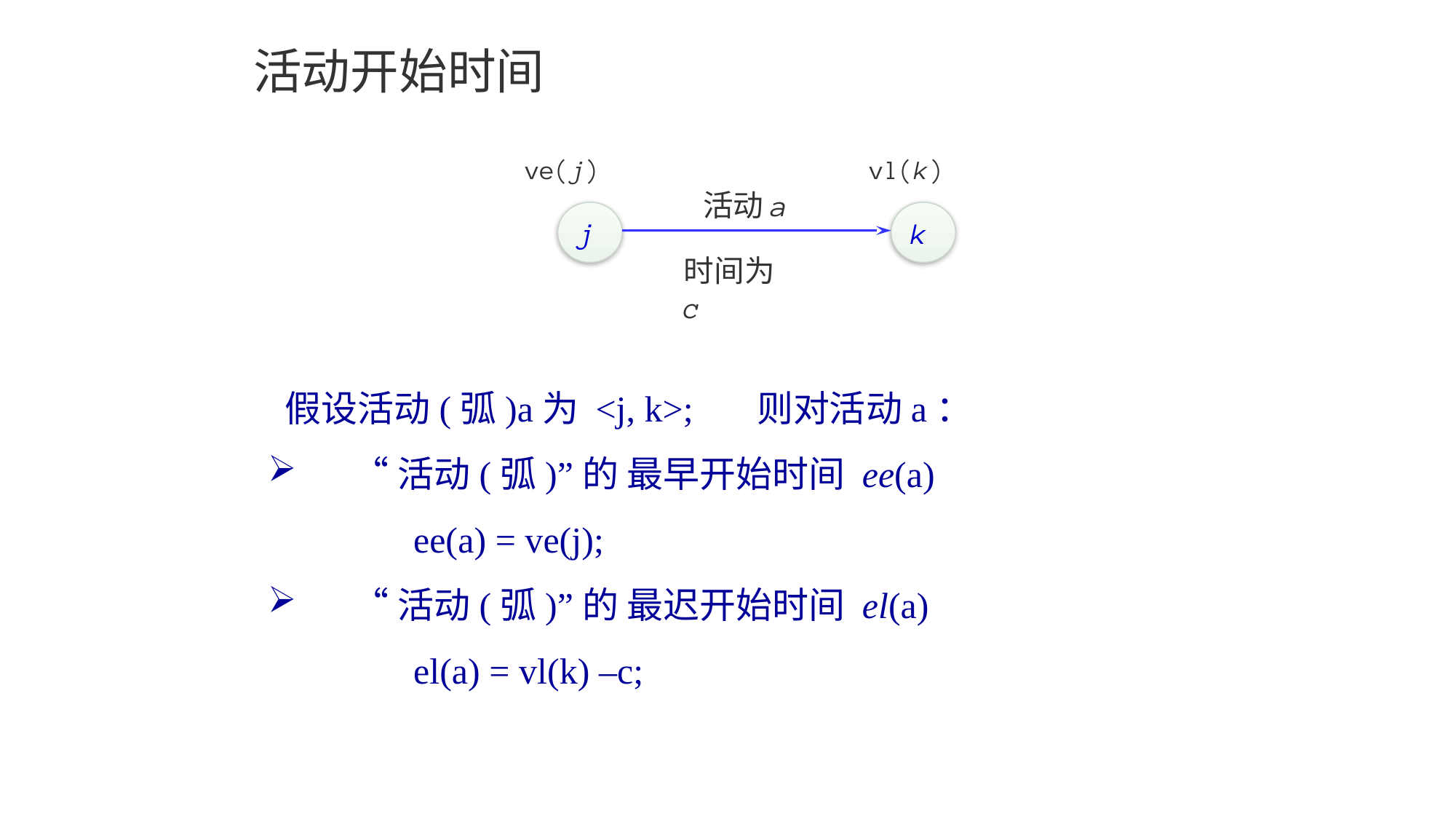

活动开始时间
ve(j)
vl(k)
活动a
j
k

时间为c
 假设活动(弧)a为 <j, k>;      则对活动a：
  “活动(弧)”的 最早开始时间 ee(a)
                ee(a) = ve(j);
  “活动(弧)”的 最迟开始时间 el(a)
                el(a) = vl(k) –c;